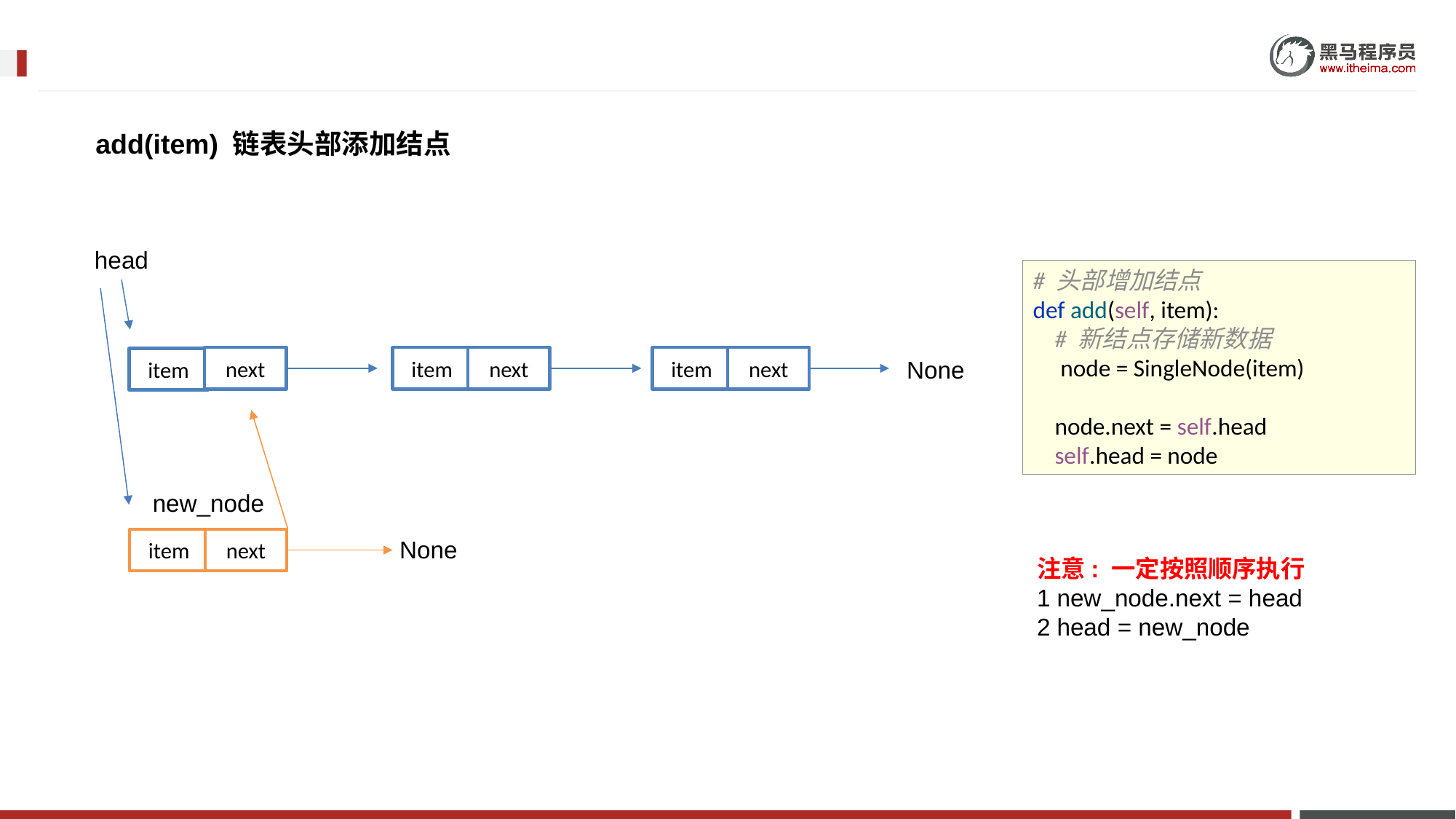

add(item) 链表头部添加结点
head
# 头部增加结点 def add(self, item): # 新结点存储新数据 node = SingleNode(item) node.next = self.head self.head = node
next
next
next
item
item
item
None
new_node
next
None
item
注意: 一定按照顺序执行
1 new_node.next = head
2 head = new_node